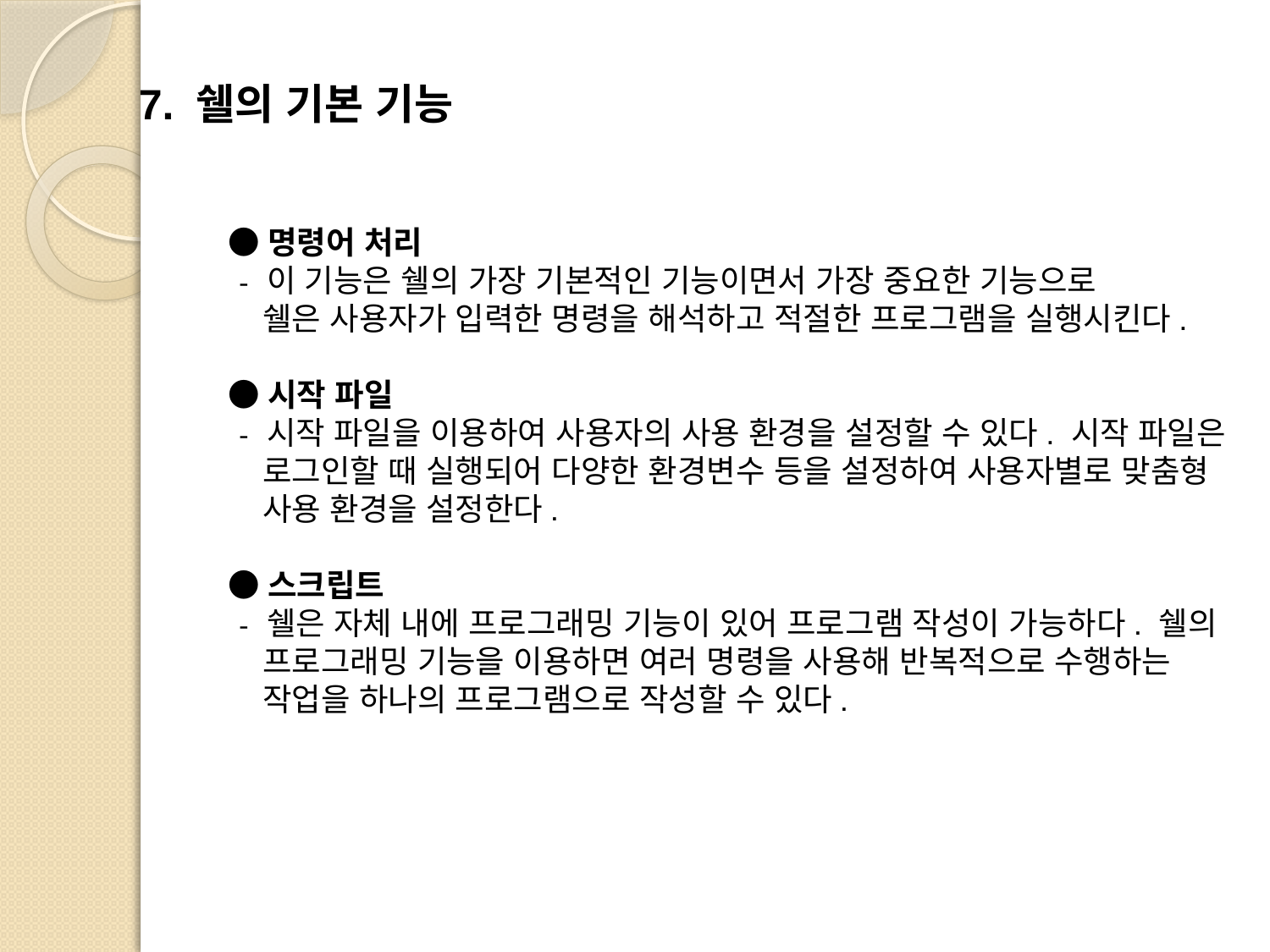

7. 쉘의 기본 기능
●명령어 처리
 - 이 기능은 쉘의 가장 기본적인 기능이면서 가장 중요한 기능으로
   쉘은 사용자가 입력한 명령을 해석하고 적절한 프로그램을 실행시킨다.

●시작 파일
 - 시작 파일을 이용하여 사용자의 사용 환경을 설정할 수 있다. 시작 파일은
   로그인할 때 실행되어 다양한 환경변수 등을 설정하여 사용자별로 맞춤형
   사용 환경을 설정한다.

●스크립트
 - 쉘은 자체 내에 프로그래밍 기능이 있어 프로그램 작성이 가능하다. 쉘의
   프로그래밍 기능을 이용하면 여러 명령을 사용해 반복적으로 수행하는
   작업을 하나의 프로그램으로 작성할 수 있다.